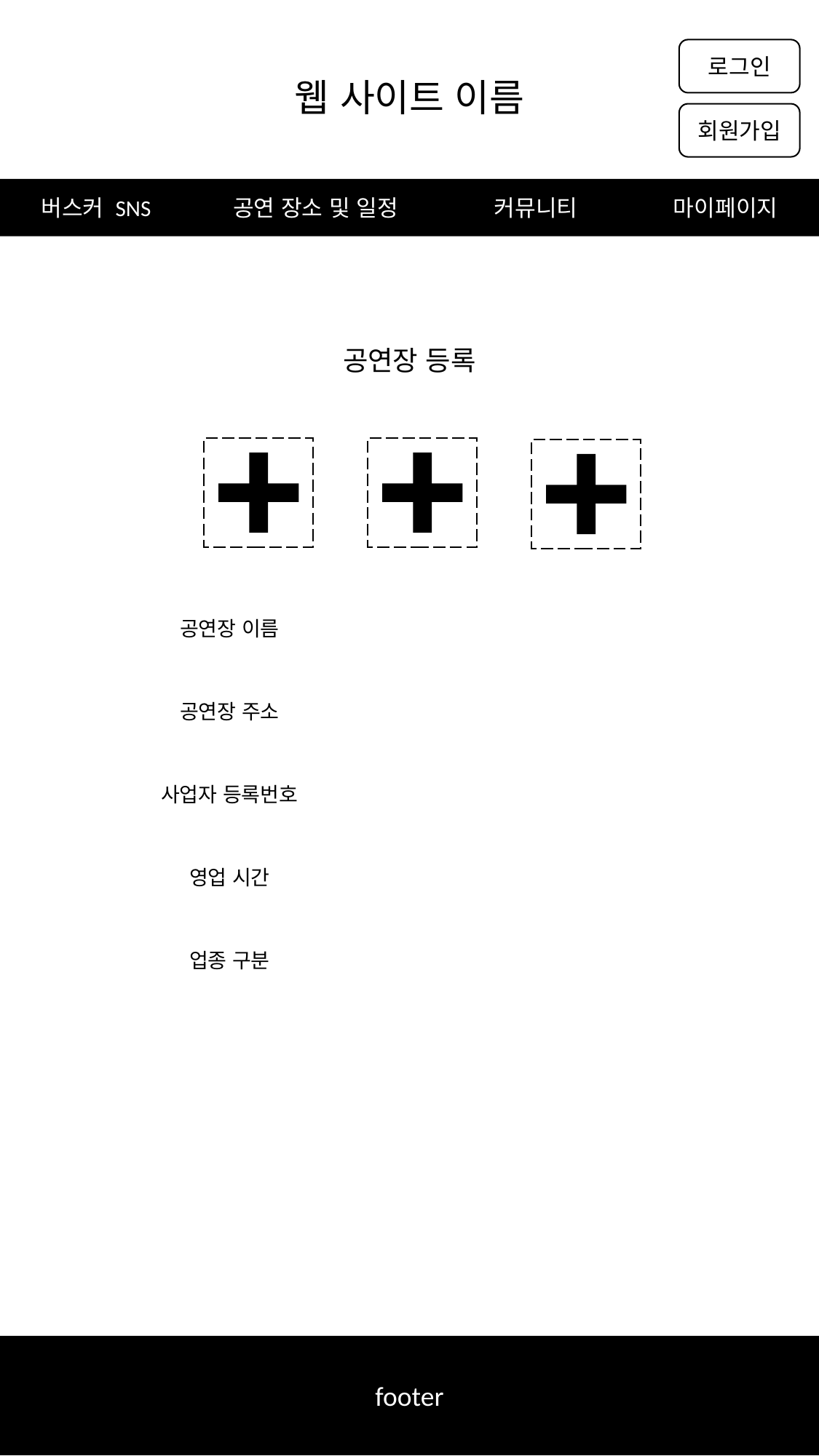

로그인
웹 사이트 이름
회원가입
버스커 SNS               공연 장소 및 일정               커뮤니티               마이페이지
공연장 등록

| 공연장 이름 |  |
| --- | --- |
| 공연장 주소 |  |
| 사업자 등록번호 |  |
| 영업 시간 |  |
| 업종 구분 |  |
footer